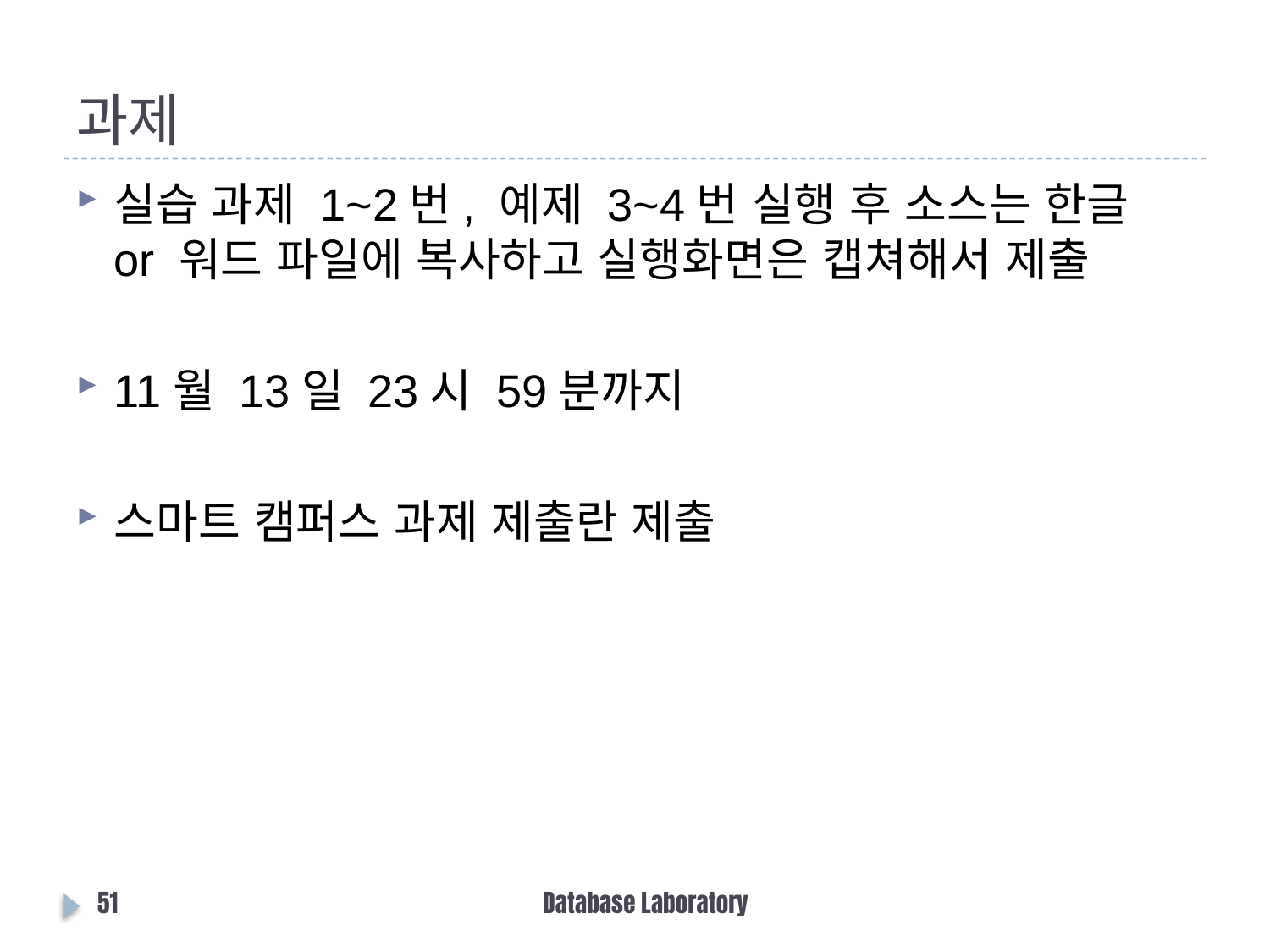

# 과제
실습 과제 1~2번, 예제 3~4번 실행 후 소스는 한글 or 워드 파일에 복사하고 실행화면은 캡쳐해서 제출

11월 13일 23시 59분까지

스마트 캠퍼스 과제 제출란 제출
51
Database Laboratory